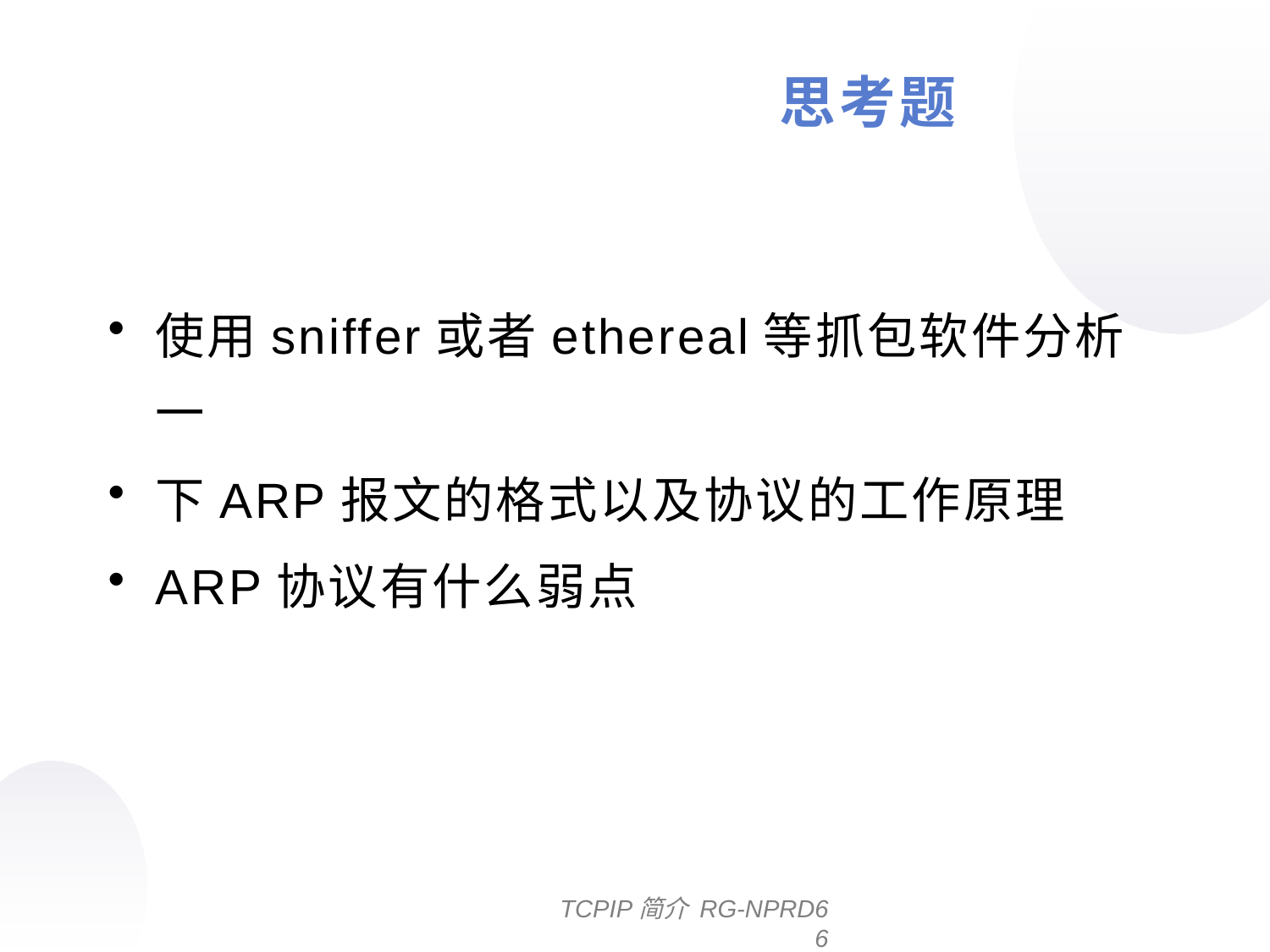

思考题

使用sniffer或者ethereal等抓包软件分析一
下ARP报文的格式以及协议的工作原理
ARP协议有什么弱点

TCPIP简介 RG-NPRD6
6